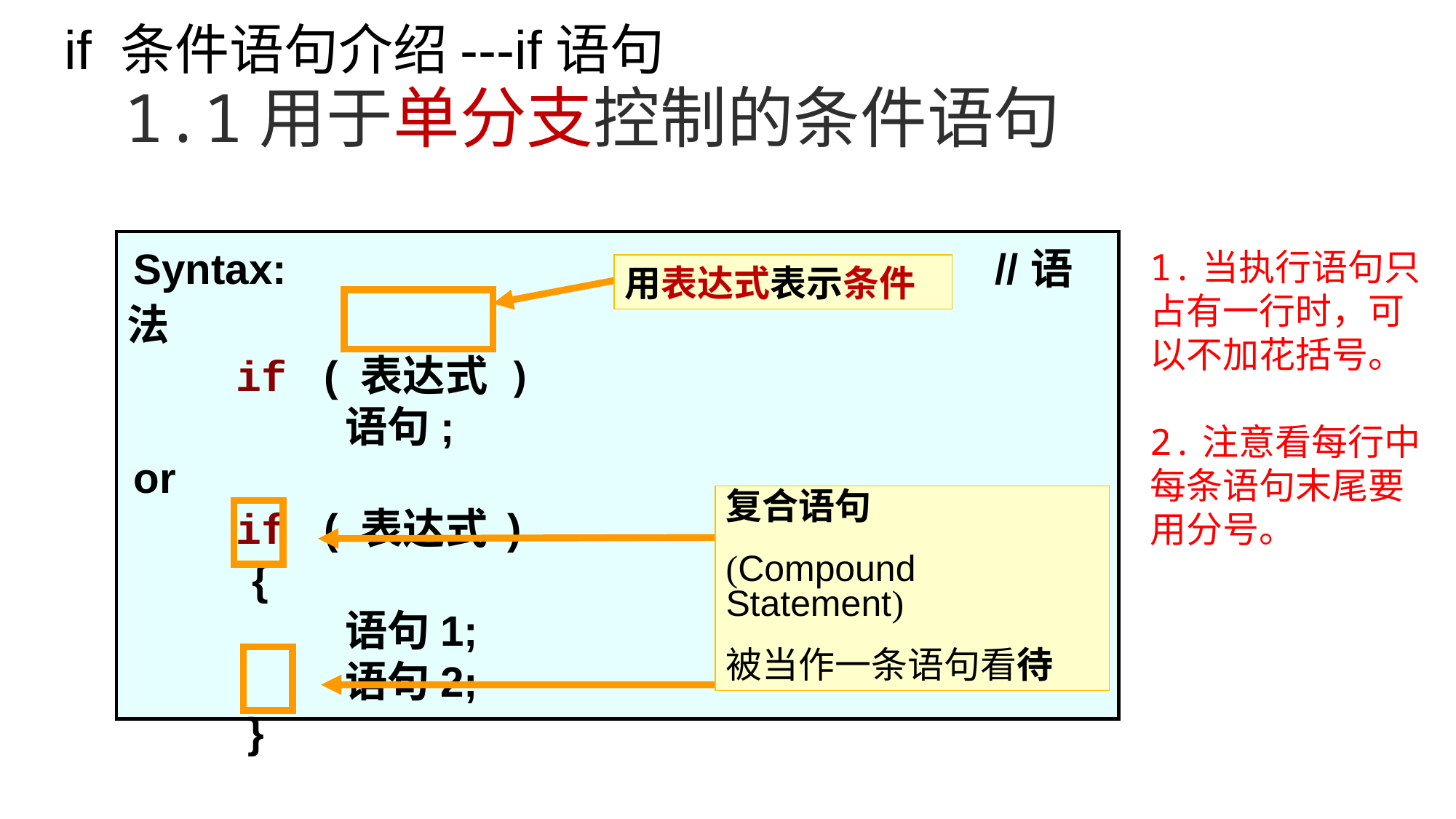

if 条件语句介绍---if语句
1.1用于单分支控制的条件语句
Syntax:                                                            //语法
	if  ( 表达式 )
		语句;
or
	if  ( 表达式 )
          {
		语句1;
		语句2;
	 }
1.当执行语句只占有一行时，可以不加花括号。

2.注意看每行中每条语句末尾要用分号。

用表达式表示条件

复合语句
(Compound Statement)
被当作一条语句看待